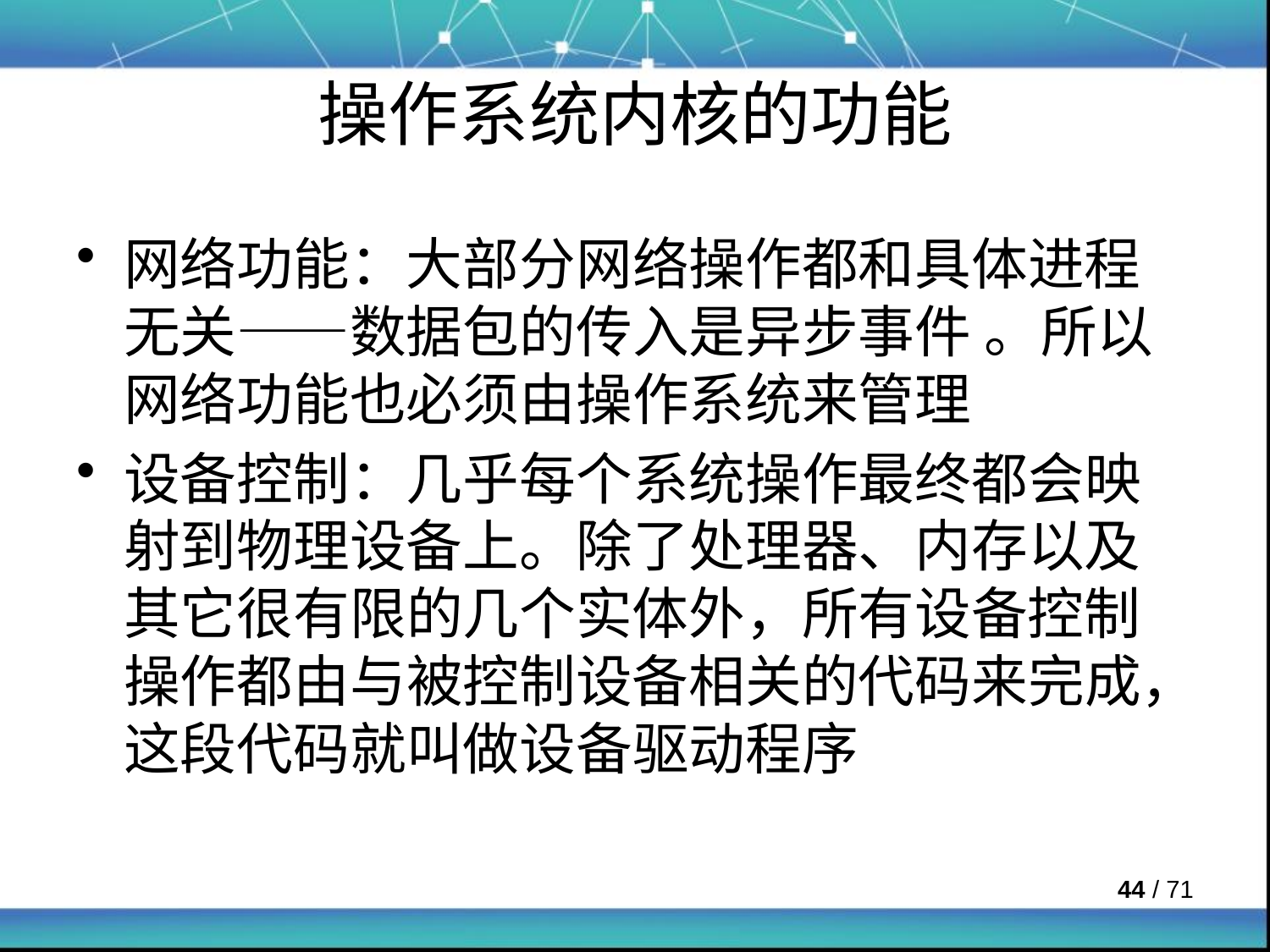

# 操作系统内核的功能
网络功能：大部分网络操作都和具体进程无关――数据包的传入是异步事件 。所以网络功能也必须由操作系统来管理
设备控制：几乎每个系统操作最终都会映射到物理设备上。除了处理器、内存以及其它很有限的几个实体外，所有设备控制操作都由与被控制设备相关的代码来完成，这段代码就叫做设备驱动程序
44 / 71